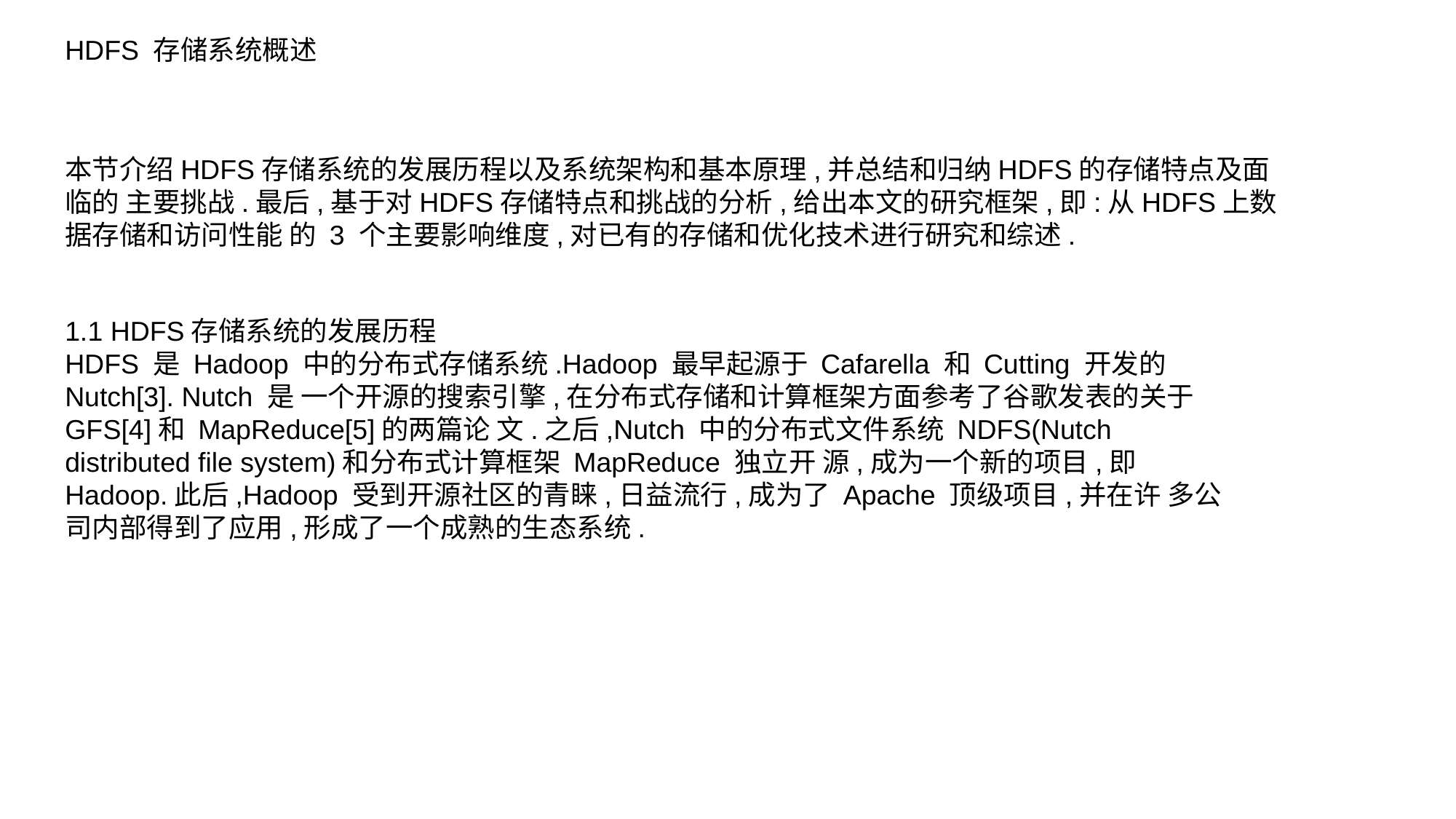

HDFS 存储系统概述
本节介绍HDFS存储系统的发展历程以及系统架构和基本原理,并总结和归纳HDFS的存储特点及面临的 主要挑战.最后,基于对HDFS存储特点和挑战的分析,给出本文的研究框架,即:从HDFS上数据存储和访问性能 的 3 个主要影响维度,对已有的存储和优化技术进行研究和综述.
1.1 HDFS存储系统的发展历程
HDFS 是 Hadoop 中的分布式存储系统.Hadoop 最早起源于 Cafarella 和 Cutting 开发的 Nutch[3]. Nutch 是 一个开源的搜索引擎,在分布式存储和计算框架方面参考了谷歌发表的关于 GFS[4]和 MapReduce[5]的两篇论 文.之后,Nutch 中的分布式文件系统 NDFS(Nutch distributed file system)和分布式计算框架 MapReduce 独立开 源,成为一个新的项目,即 Hadoop.此后,Hadoop 受到开源社区的青睐,日益流行,成为了 Apache 顶级项目,并在许 多公司内部得到了应用,形成了一个成熟的生态系统.